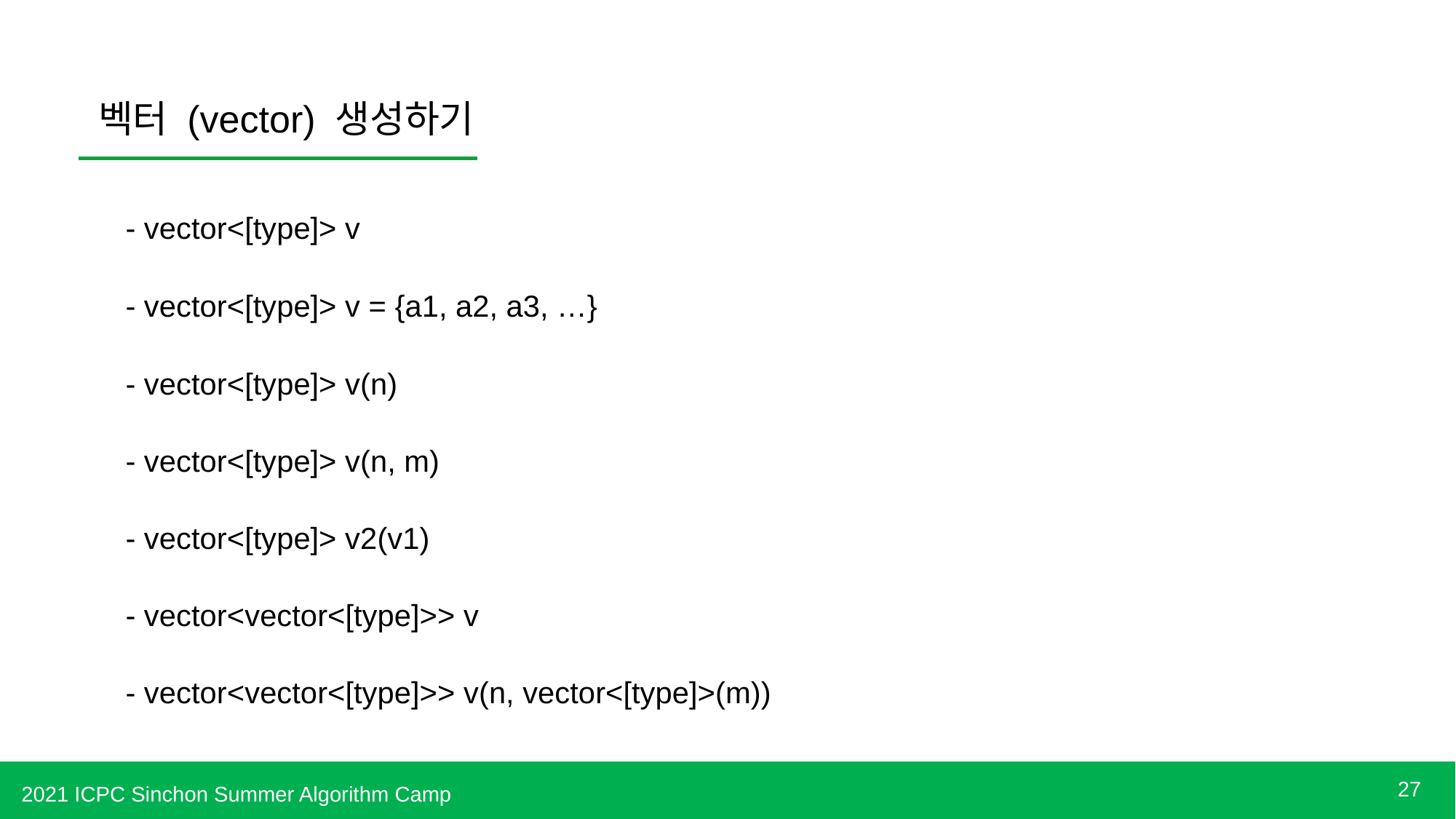

벡터 (vector) 생성하기
- vector<[type]> v
- vector<[type]> v = {a1, a2, a3, …}
- vector<[type]> v(n)
- vector<[type]> v(n, m)
- vector<[type]> v2(v1)
- vector<vector<[type]>> v
- vector<vector<[type]>> v(n, vector<[type]>(m))

27
2021 ICPC Sinchon Summer Algorithm Camp